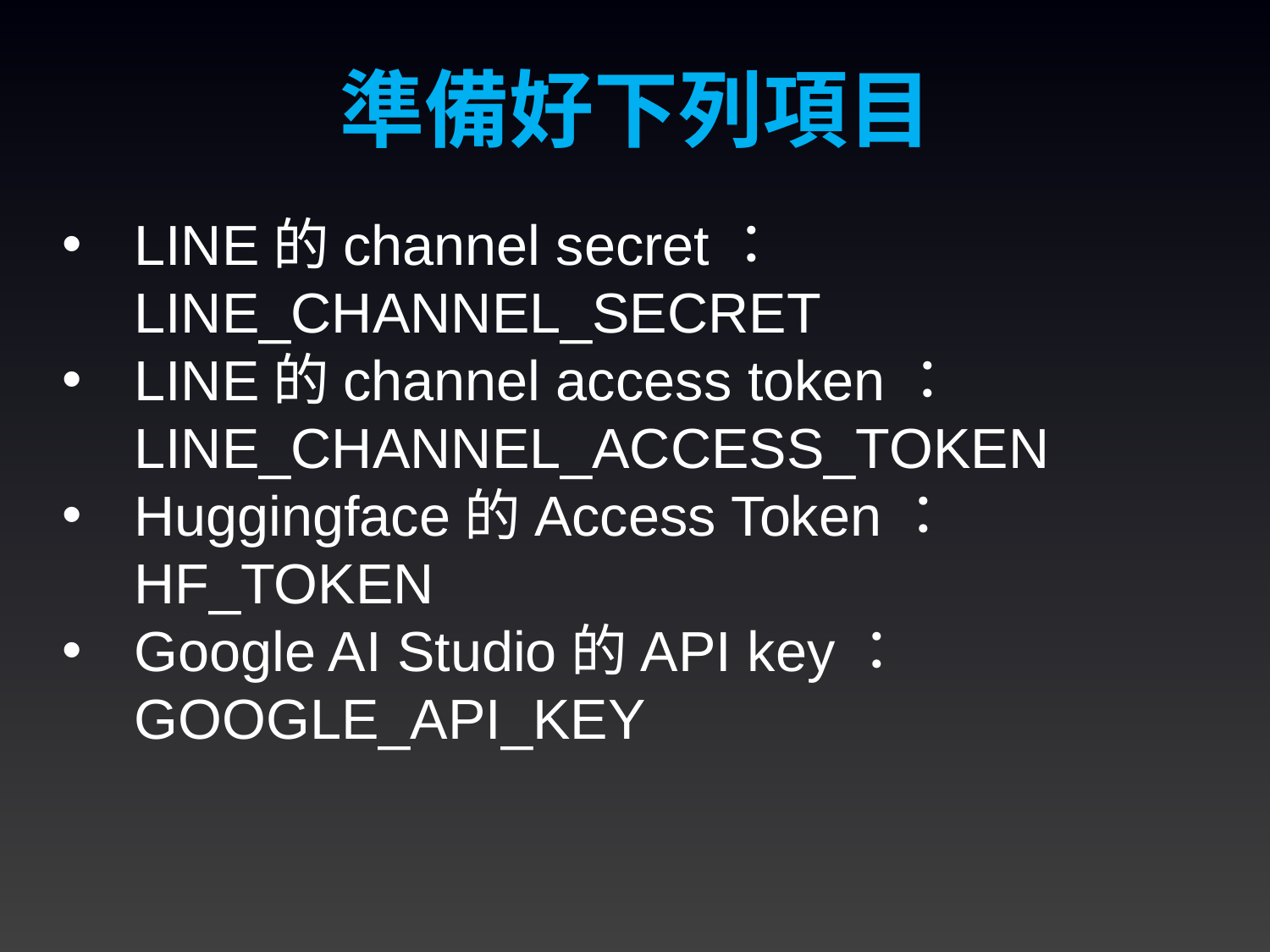

準備好下列項目
LINE的channel secret：LINE_CHANNEL_SECRET
LINE的channel access token：LINE_CHANNEL_ACCESS_TOKEN
Huggingface的Access Token：HF_TOKEN
Google AI Studio的API key：GOOGLE_API_KEY